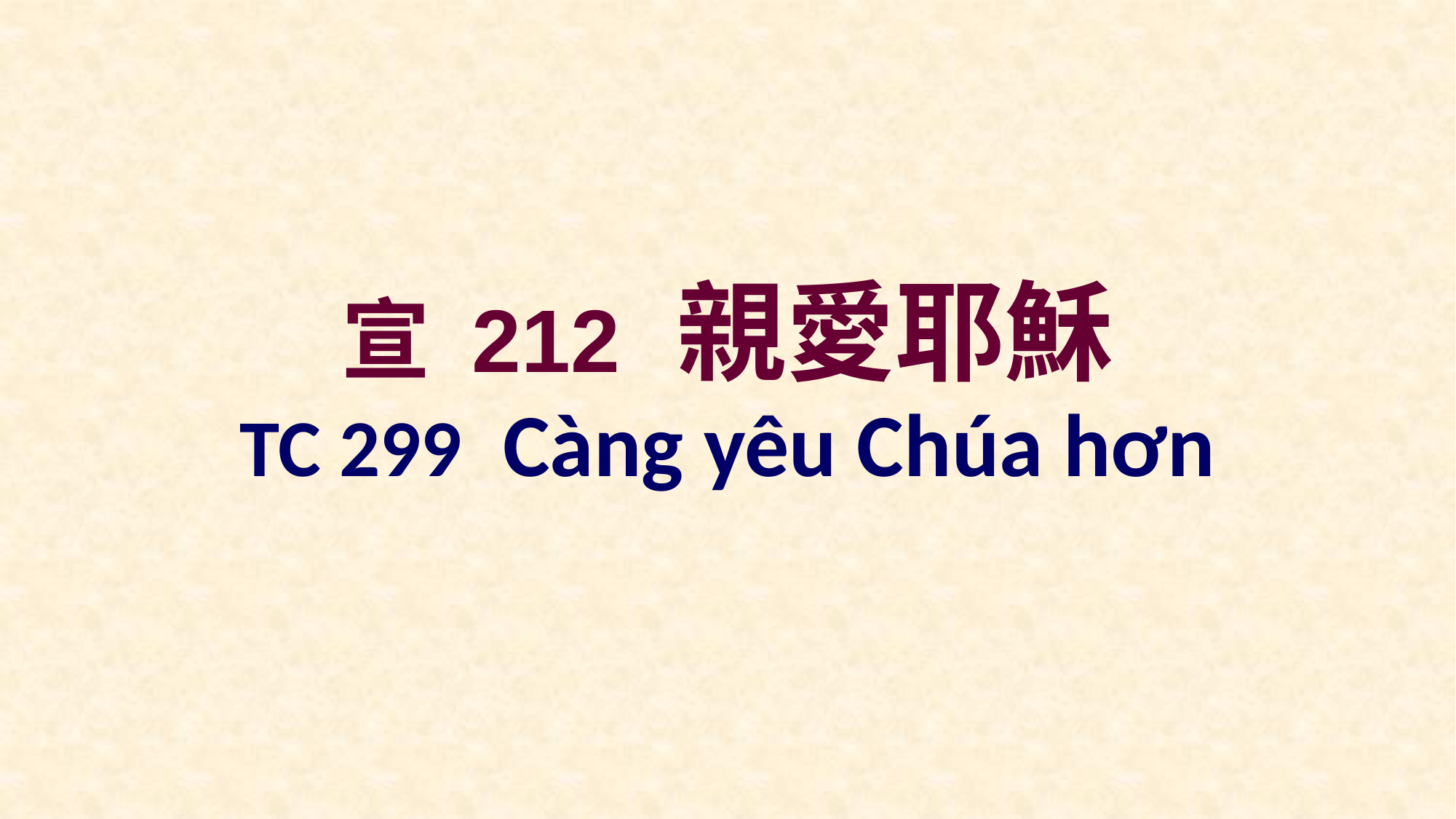

# 宣 212 親愛耶穌
TC 299  Càng yêu Chúa hơn